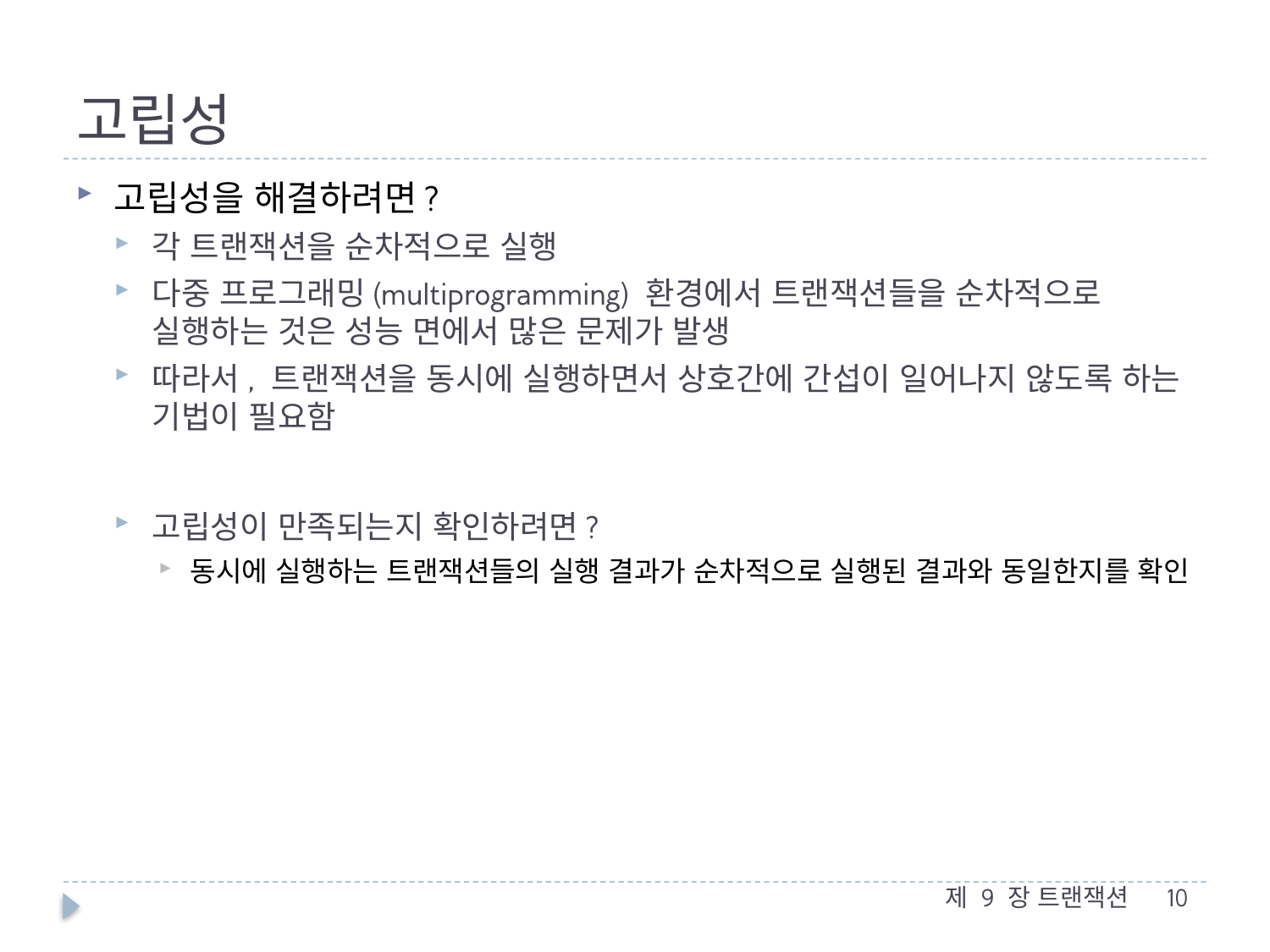

# 고립성
고립성을 해결하려면?
각 트랜잭션을 순차적으로 실행
다중 프로그래밍(multiprogramming) 환경에서 트랜잭션들을 순차적으로 실행하는 것은 성능 면에서 많은 문제가 발생
따라서, 트랜잭션을 동시에 실행하면서 상호간에 간섭이 일어나지 않도록 하는 기법이 필요함

고립성이 만족되는지 확인하려면?
동시에 실행하는 트랜잭션들의 실행 결과가 순차적으로 실행된 결과와 동일한지를 확인

제 9 장 트랜잭션
10